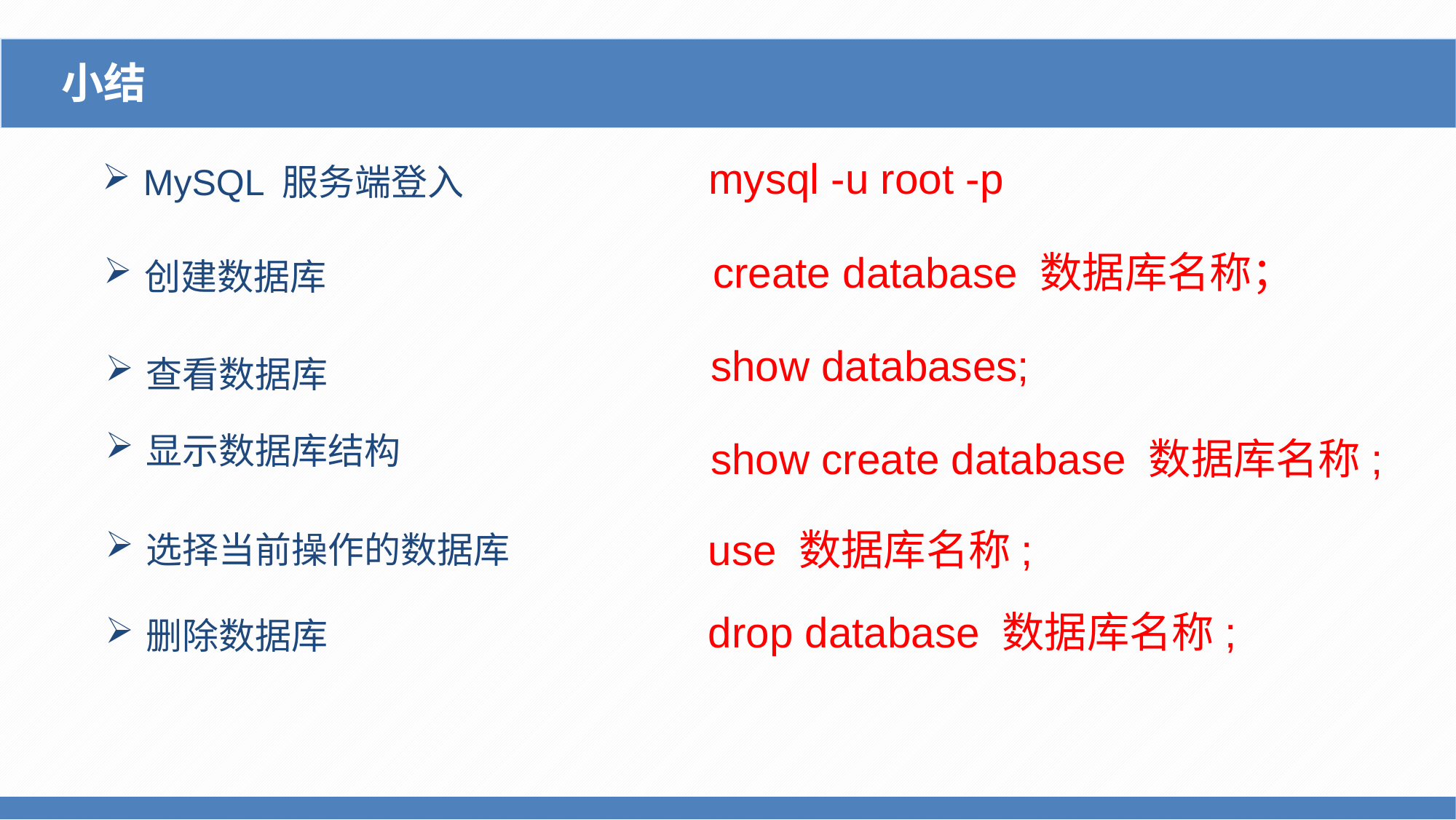

小结
mysql -u root -p
MySQL 服务端登入
create database 数据库名称；
创建数据库
show databases;
查看数据库
显示数据库结构
show create database 数据库名称;

use 数据库名称;
选择当前操作的数据库
drop database 数据库名称;
删除数据库